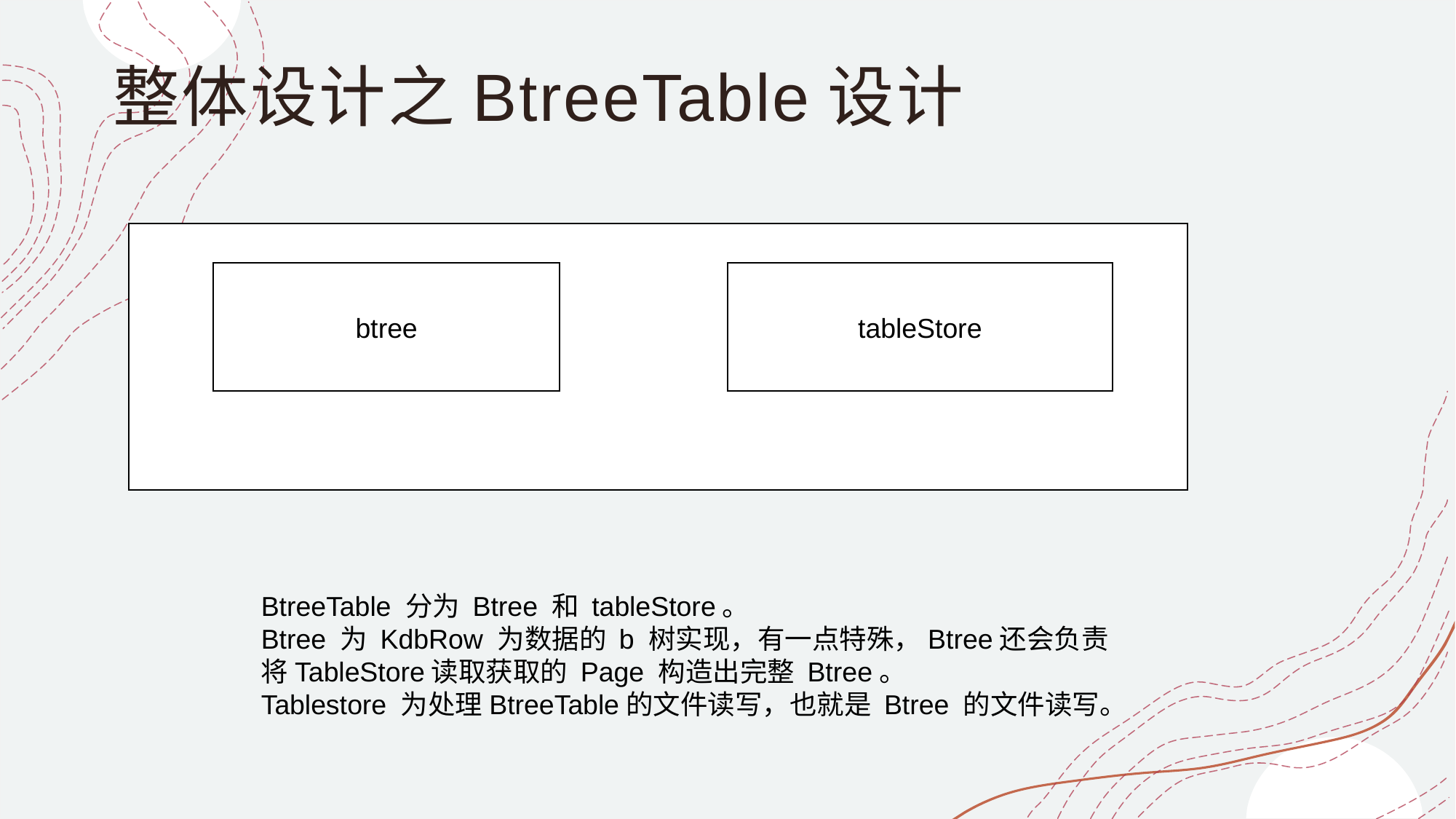

# 整体设计之BtreeTable设计

tableStore
btree
BtreeTable 分为 Btree 和 tableStore。
Btree 为 KdbRow 为数据的 b 树实现，有一点特殊，Btree还会负责将TableStore读取获取的 Page 构造出完整 Btree。
Tablestore 为处理BtreeTable的文件读写，也就是 Btree 的文件读写。